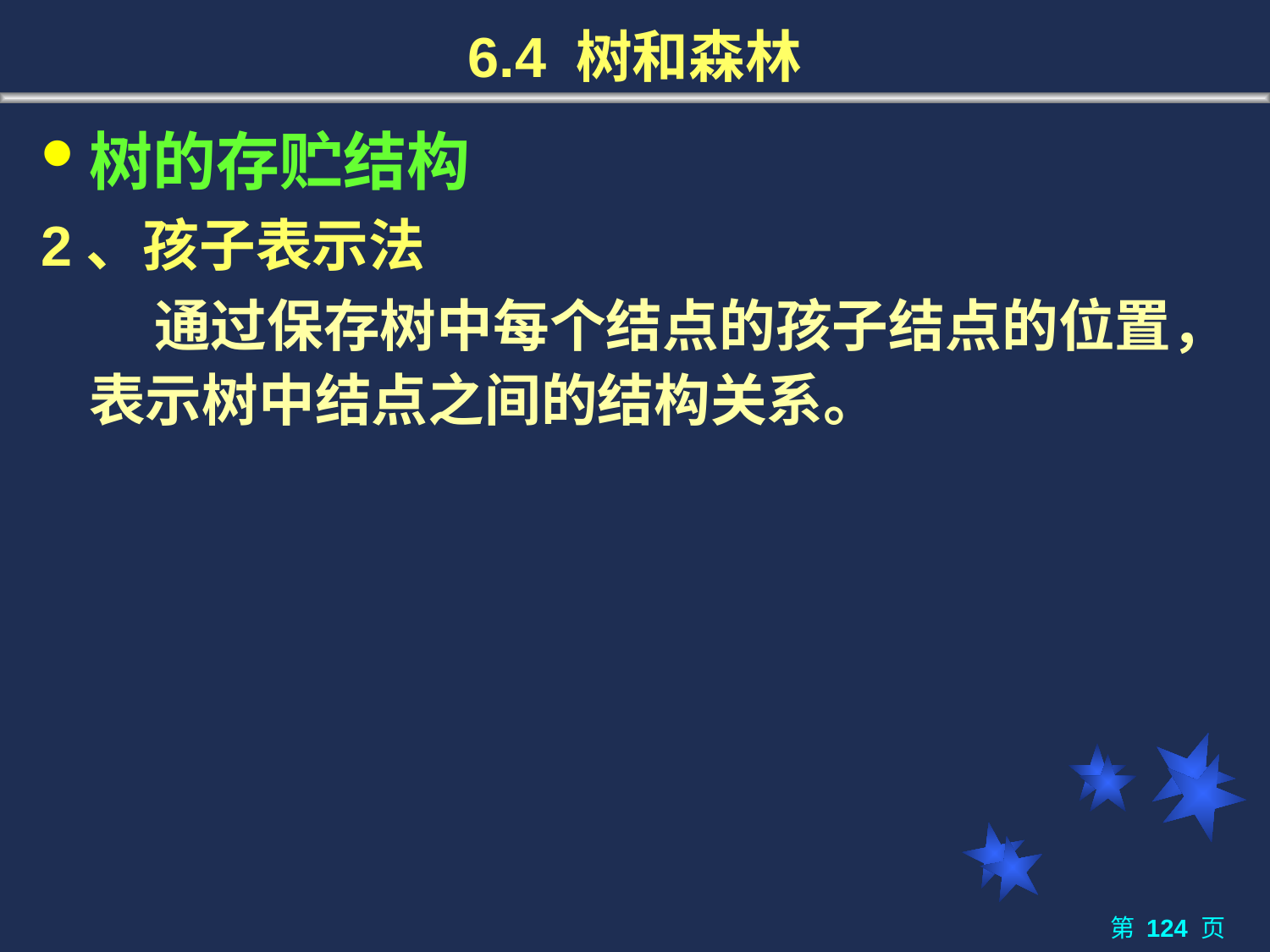

# 6.4 树和森林
树的存贮结构
2、孩子表示法
	    通过保存树中每个结点的孩子结点的位置，表示树中结点之间的结构关系。
第 124 页